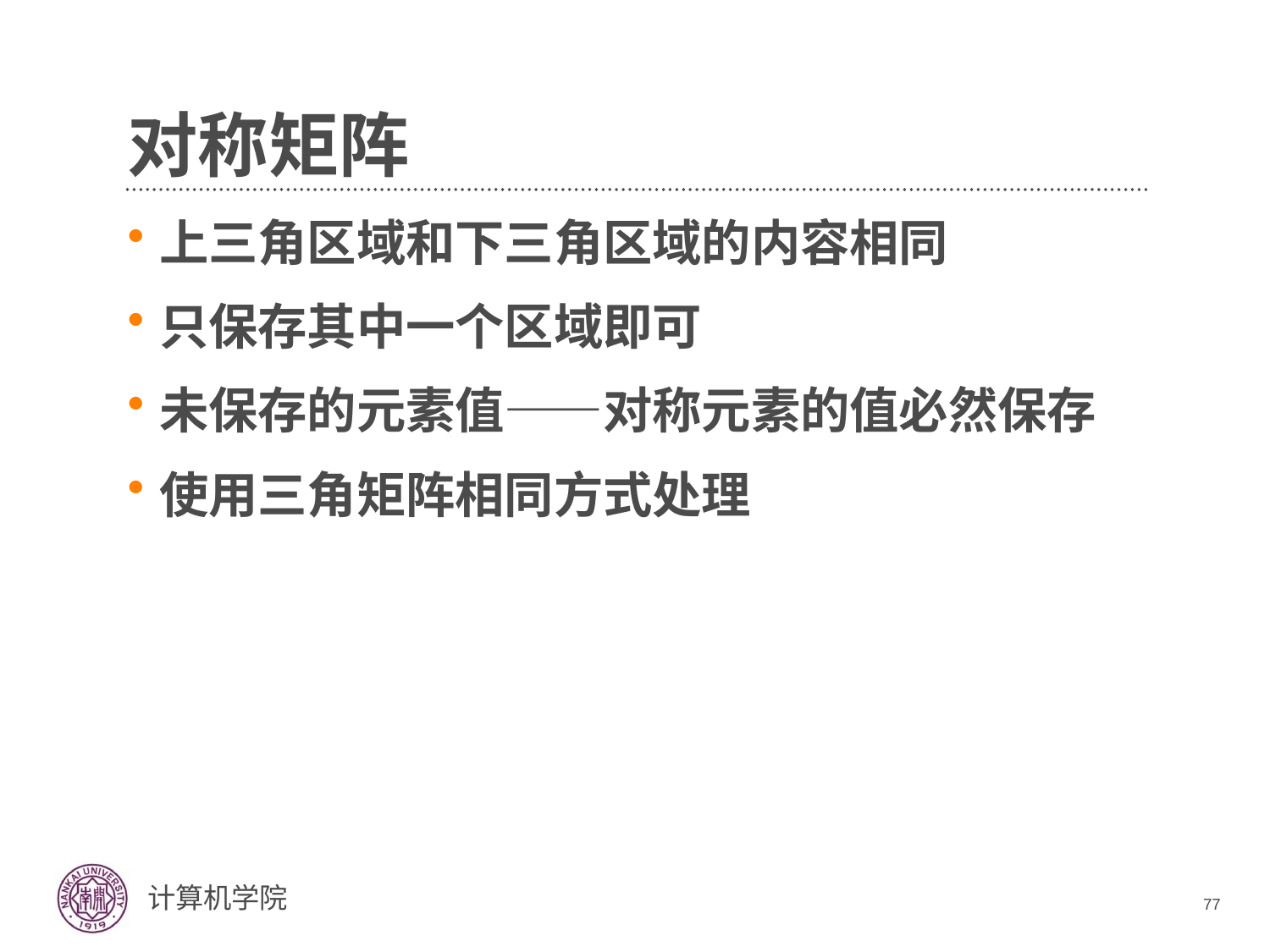

# 对称矩阵
上三角区域和下三角区域的内容相同
只保存其中一个区域即可
未保存的元素值——对称元素的值必然保存
使用三角矩阵相同方式处理
77